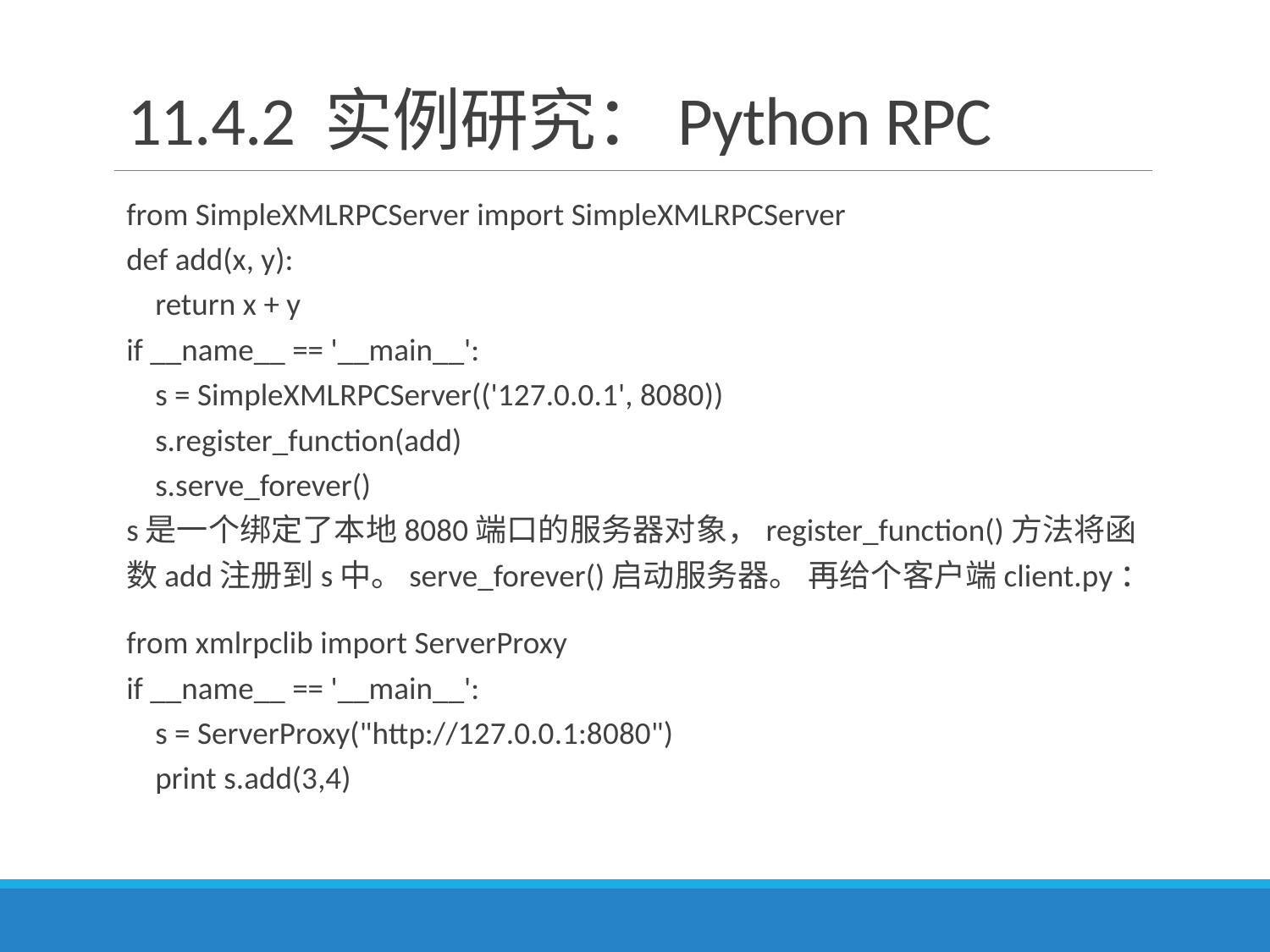

# 11.4.2 实例研究：Python RPC
from SimpleXMLRPCServer import SimpleXMLRPCServer   
def add(x, y):
    return x + y    
if __name__ == '__main__':
    s = SimpleXMLRPCServer(('127.0.0.1', 8080))
    s.register_function(add)
    s.serve_forever()
s是一个绑定了本地8080端口的服务器对象，register_function()方法将函数add注册到s中。serve_forever()启动服务器。 再给个客户端client.py：
from xmlrpclib import ServerProxy
if __name__ == '__main__':
    s = ServerProxy("http://127.0.0.1:8080")
    print s.add(3,4)

53